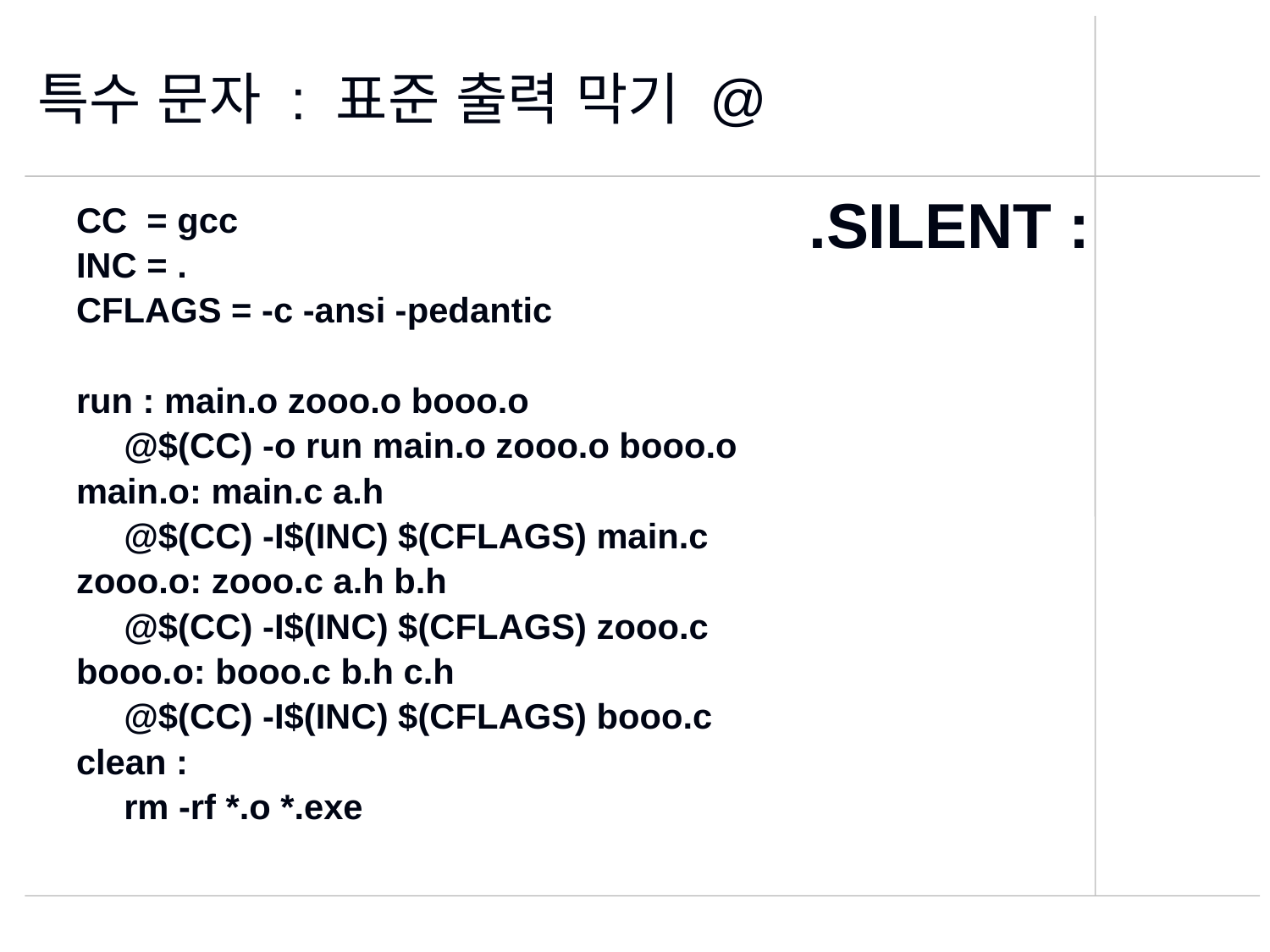

# 특수 문자 : 표준 출력 막기 @
 .SILENT :
CC  = gcc
INC = .
CFLAGS = -c -ansi -pedantic

run : main.o zooo.o booo.o
	@$(CC) -o run main.o zooo.o booo.o
main.o: main.c a.h
	@$(CC) -I$(INC) $(CFLAGS) main.c
zooo.o: zooo.c a.h b.h
	@$(CC) -I$(INC) $(CFLAGS) zooo.c
booo.o: booo.c b.h c.h
	@$(CC) -I$(INC) $(CFLAGS) booo.c
clean :
	rm -rf *.o *.exe
461